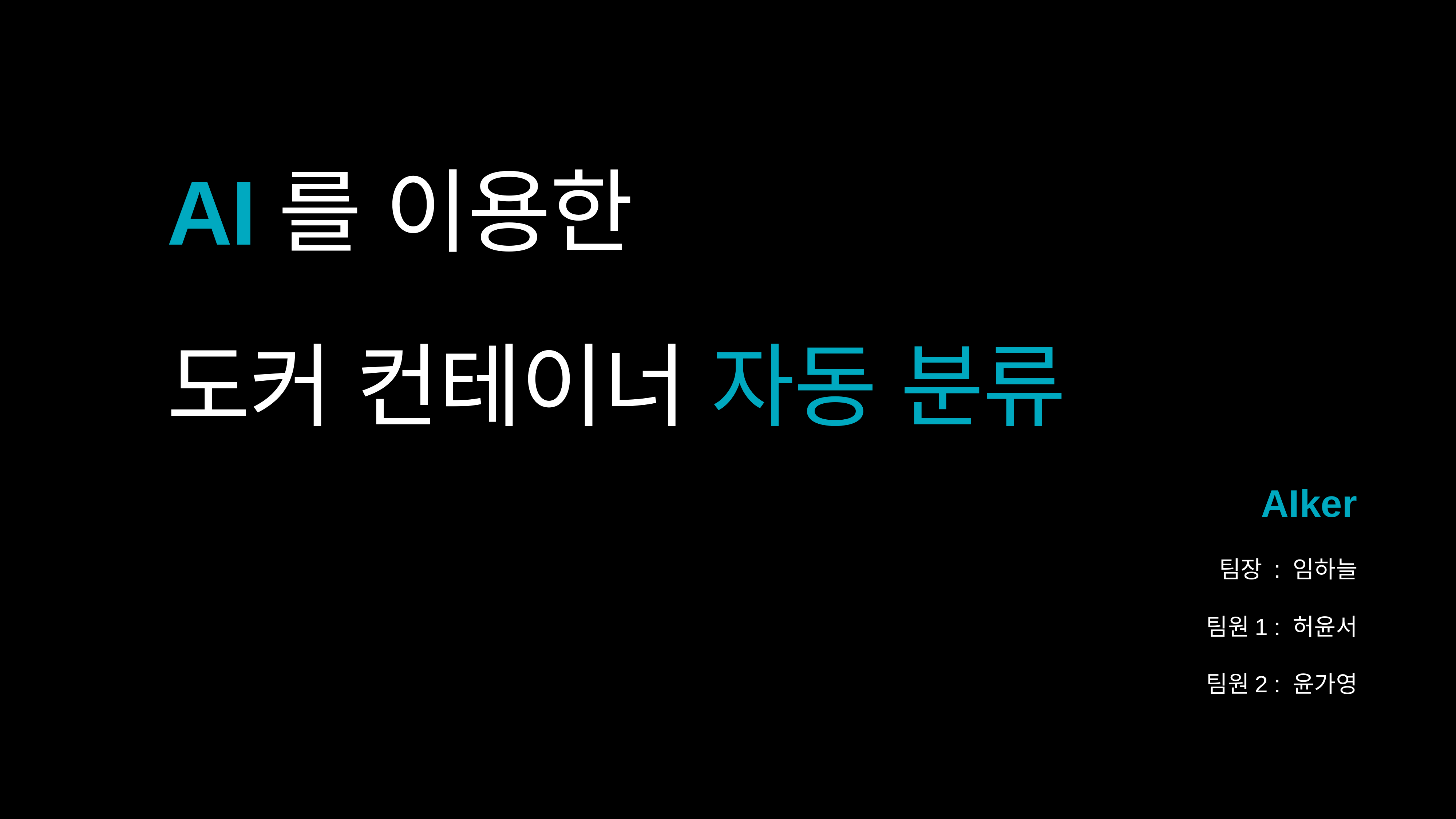

# AI를 이용한 도커 컨테이너 자동 분류
AIker
팀장 : 임하늘
팀원1 : 허윤서
팀원2 : 윤가영